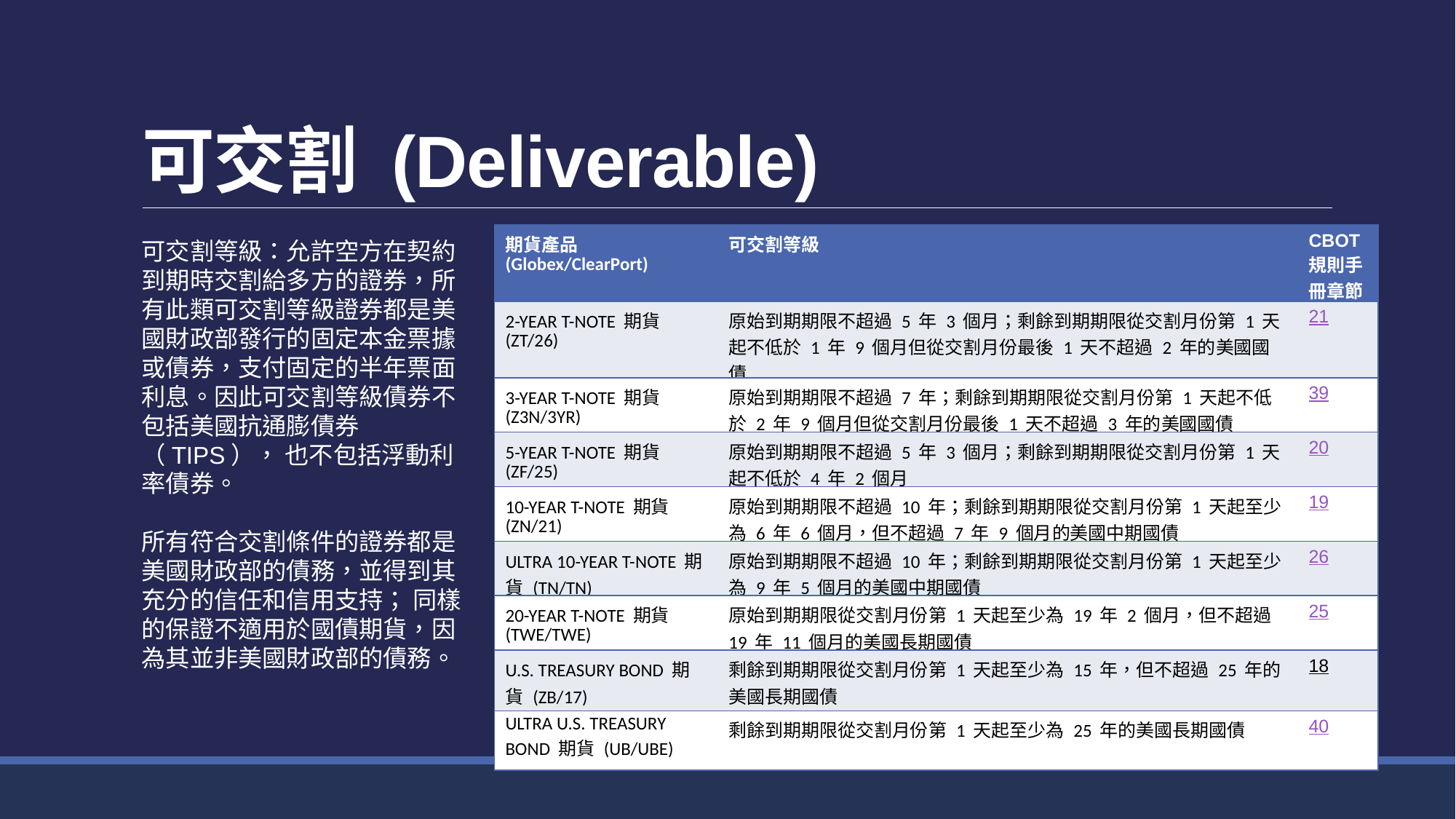

# 可交割 (Deliverable)
| 期貨產品 (Globex/ClearPort) | 可交割等級 | CBOT 規則手冊章節 |
| --- | --- | --- |
| 2-YEAR T-NOTE 期貨 (ZT/26) | 原始到期期限不超過 5 年 3 個月；剩餘到期期限從交割月份第 1 天起不低於 1 年 9 個月但從交割月份最後 1 天不超過 2 年的美國國債 | 21 |
| 3-YEAR T-NOTE 期貨 (Z3N/3YR) | 原始到期期限不超過 7 年；剩餘到期期限從交割月份第 1 天起不低於 2 年 9 個月但從交割月份最後 1 天不超過 3 年的美國國債 | 39 |
| 5-YEAR T-NOTE 期貨 (ZF/25) | 原始到期期限不超過 5 年 3 個月；剩餘到期期限從交割月份第 1 天起不低於 4 年 2 個月 | 20 |
| 10-YEAR T-NOTE 期貨 (ZN/21) | 原始到期期限不超過 10 年；剩餘到期期限從交割月份第 1 天起至少為 6 年 6 個月，但不超過 7 年 9 個月的美國中期國債 | 19 |
| ULTRA 10-YEAR T-NOTE 期貨 (TN/TN) | 原始到期期限不超過 10 年；剩餘到期期限從交割月份第 1 天起至少為 9 年 5 個月的美國中期國債 | 26 |
| 20-YEAR T-NOTE 期貨 (TWE/TWE) | 原始到期期限從交割月份第 1 天起至少為 19 年 2 個月，但不超過 19 年 11 個月的美國長期國債 | 25 |
| U.S. TREASURY BOND 期貨 (ZB/17) | 剩餘到期期限從交割月份第 1 天起至少為 15 年，但不超過 25 年的美國長期國債 | 18 |
| ULTRA U.S. TREASURY BOND 期貨 (UB/UBE) | 剩餘到期期限從交割月份第 1 天起至少為 25 年的美國長期國債 | 40 |
可交割等級：允許空方在契約到期時交割給多方的證券，所有此類可交割等級證券都是美國財政部發行的固定本金票據或債券，支付固定的半年票面利息。因此可交割等級債券不包括美國抗通膨債券（TIPS）， 也不包括浮動利率債券。

所有符合交割條件的證券都是美國財政部的債務，並得到其充分的信任和信用支持； 同樣的保證不適用於國債期貨，因為其並非美國財政部的債務。